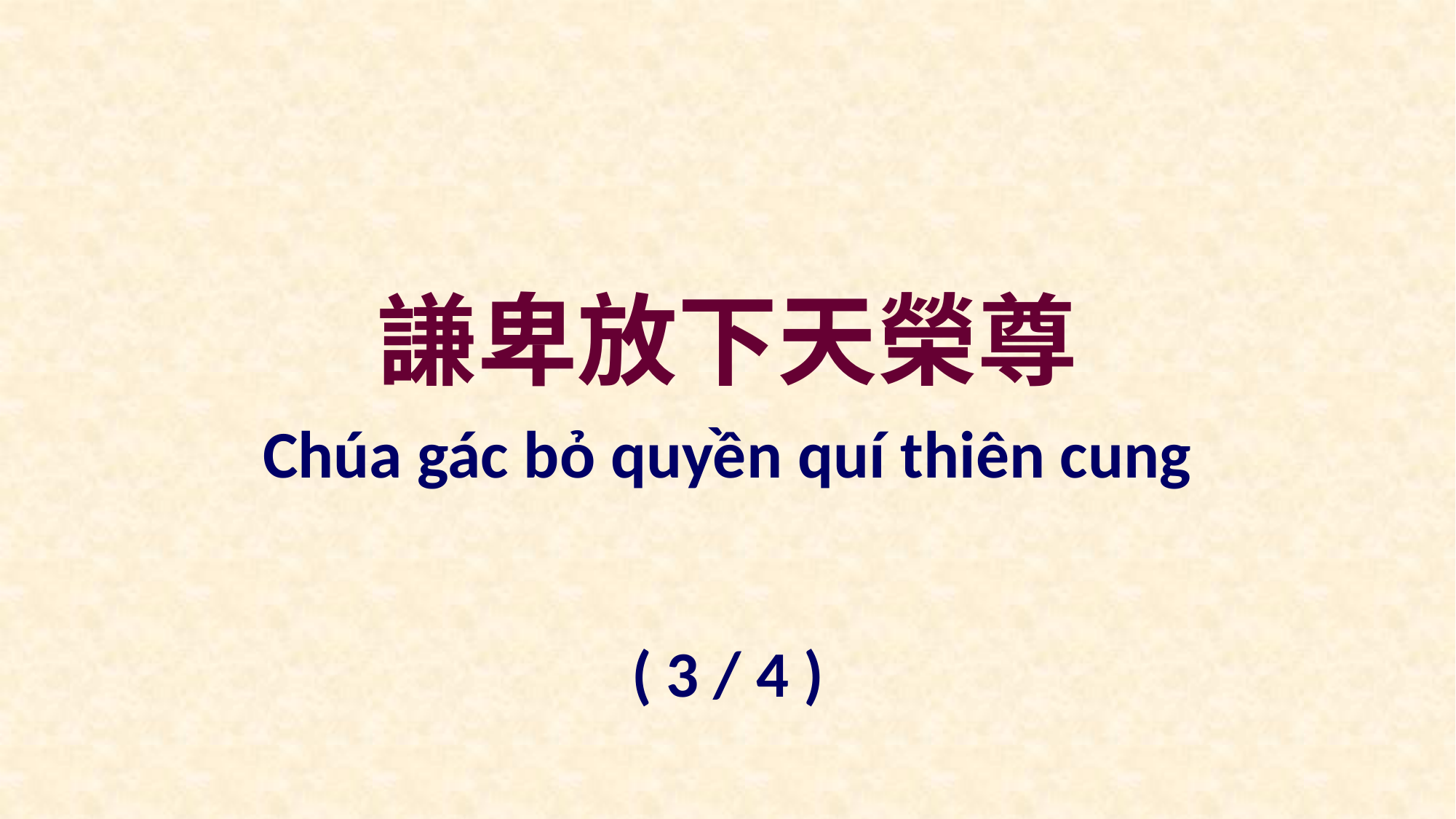

謙卑放下天榮尊
Chúa gác bỏ quyền quí thiên cung
( 3 / 4 )